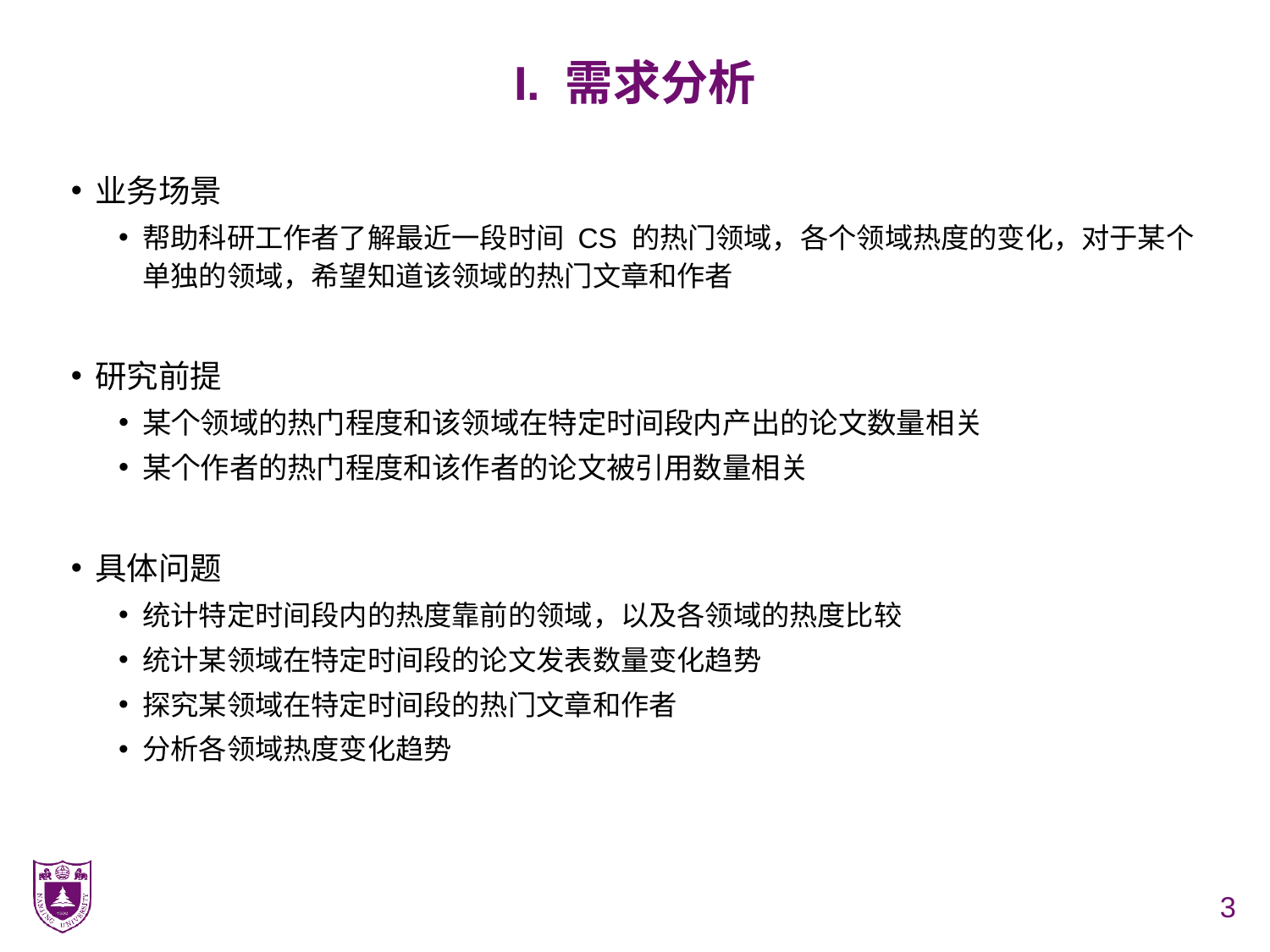

# I. 需求分析
业务场景
帮助科研工作者了解最近⼀段时间 CS 的热门领域，各个领域热度的变化，对于某个单独的领域，希望知道该领域的热门文章和作者

研究前提
某个领域的热门程度和该领域在特定时间段内产出的论文数量相关
某个作者的热门程度和该作者的论文被引用数量相关

具体问题
统计特定时间段内的热度靠前的领域，以及各领域的热度比较
统计某领域在特定时间段的论文发表数量变化趋势
探究某领域在特定时间段的热门文章和作者
分析各领域热度变化趋势
3